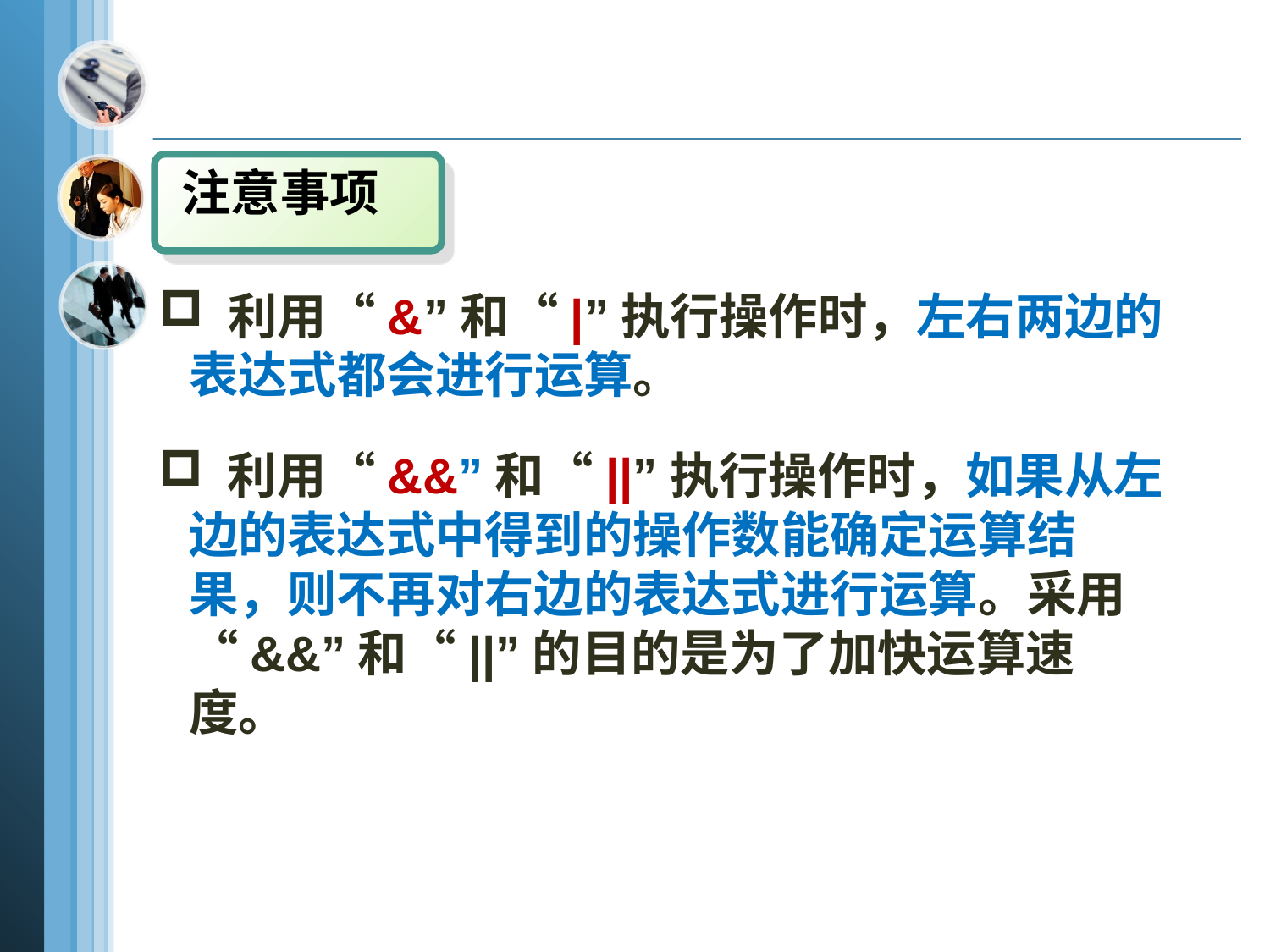

注意事项
 利用“&”和“|”执行操作时，左右两边的表达式都会进行运算。
 利用“&&”和“||”执行操作时，如果从左边的表达式中得到的操作数能确定运算结果，则不再对右边的表达式进行运算。采用“&&”和“||”的目的是为了加快运算速度。